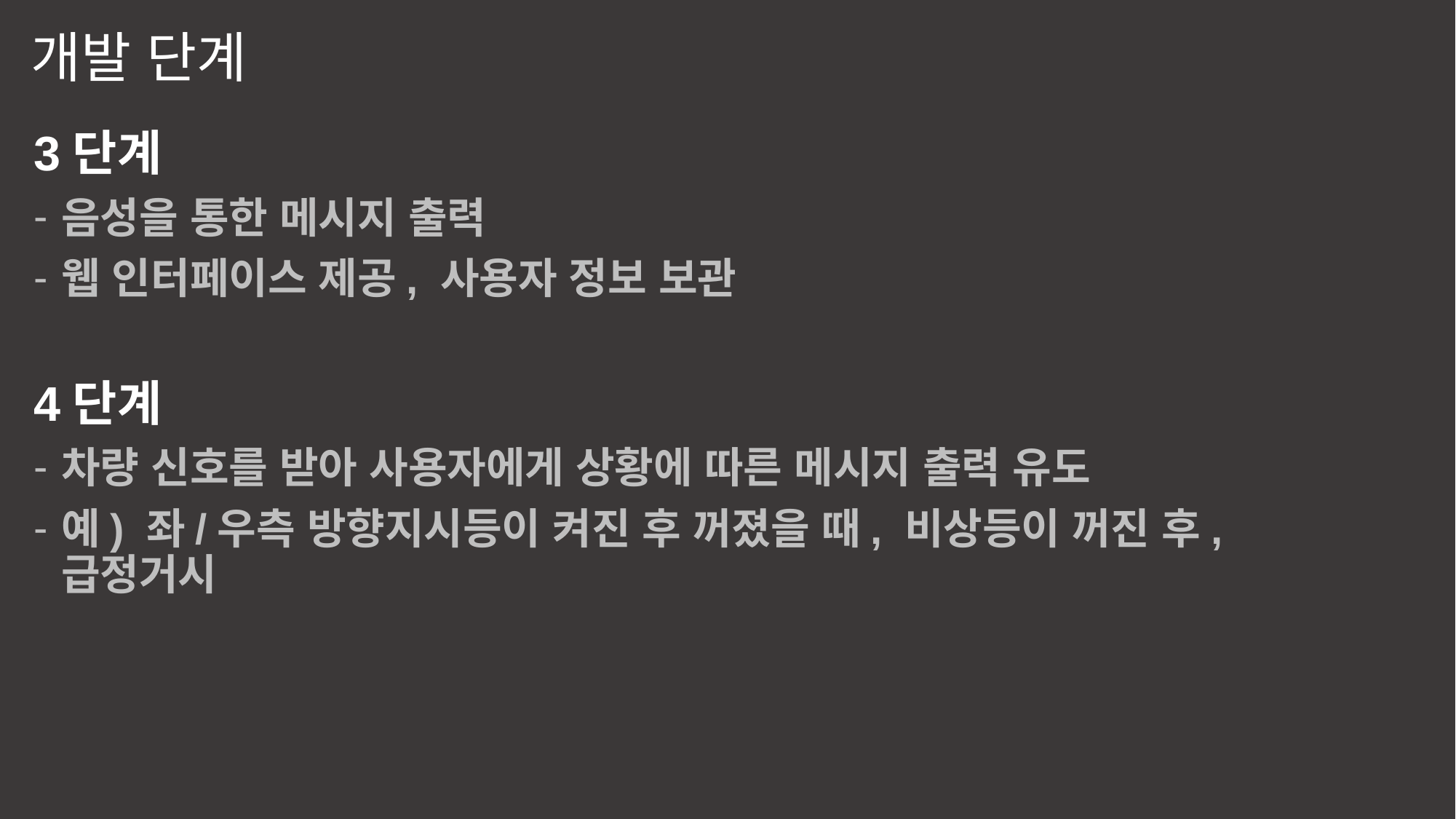

개발 단계
3단계
음성을 통한 메시지 출력
웹 인터페이스 제공, 사용자 정보 보관

4단계
차량 신호를 받아 사용자에게 상황에 따른 메시지 출력 유도
예) 좌/우측 방향지시등이 켜진 후 꺼졌을 때, 비상등이 꺼진 후, 급정거시